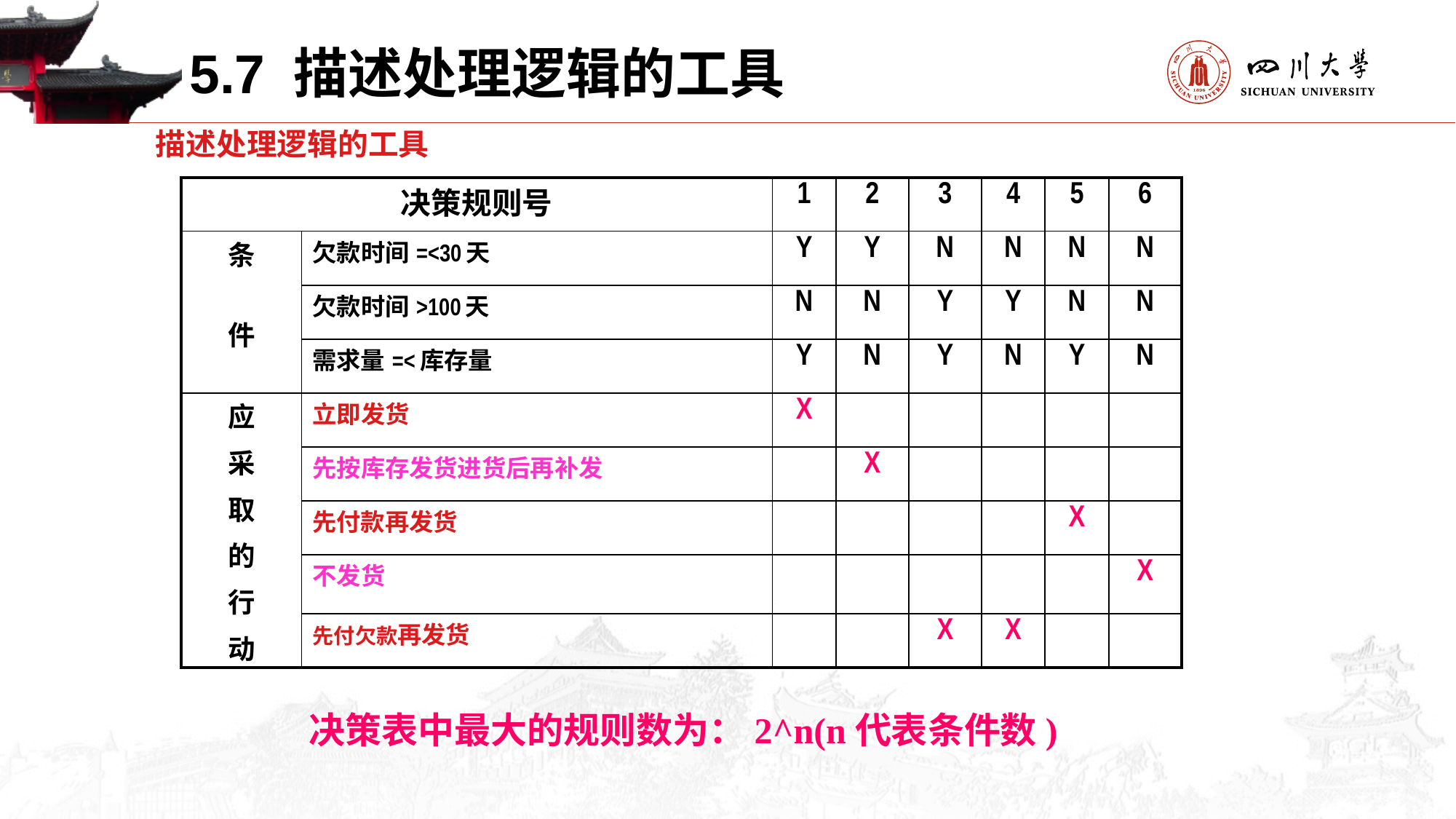

5.7 描述处理逻辑的工具

描述处理逻辑的工具
| 决策规则号 |  | 1 | 2 | 3 | 4 | 5 | 6 |
| --- | --- | --- | --- | --- | --- | --- | --- |
| 条 件 | 欠款时间=<30天 | Y | Y | N | N | N | N |
|  | 欠款时间>100天 | N | N | Y | Y | N | N |
|  | 需求量=<库存量 | Y | N | Y | N | Y | N |
| 应 采 取 的 行 动 | 立即发货 | X |  |  |  |  |  |
|  | 先按库存发货进货后再补发 |  | X |  |  |  |  |
|  | 先付款再发货 |  |  |  |  | X |  |
|  | 不发货 |  |  |  |  |  | X |
|  | 先付欠款再发货 |  |  | X | X |  |  |
决策表中最大的规则数为：2^n(n代表条件数)